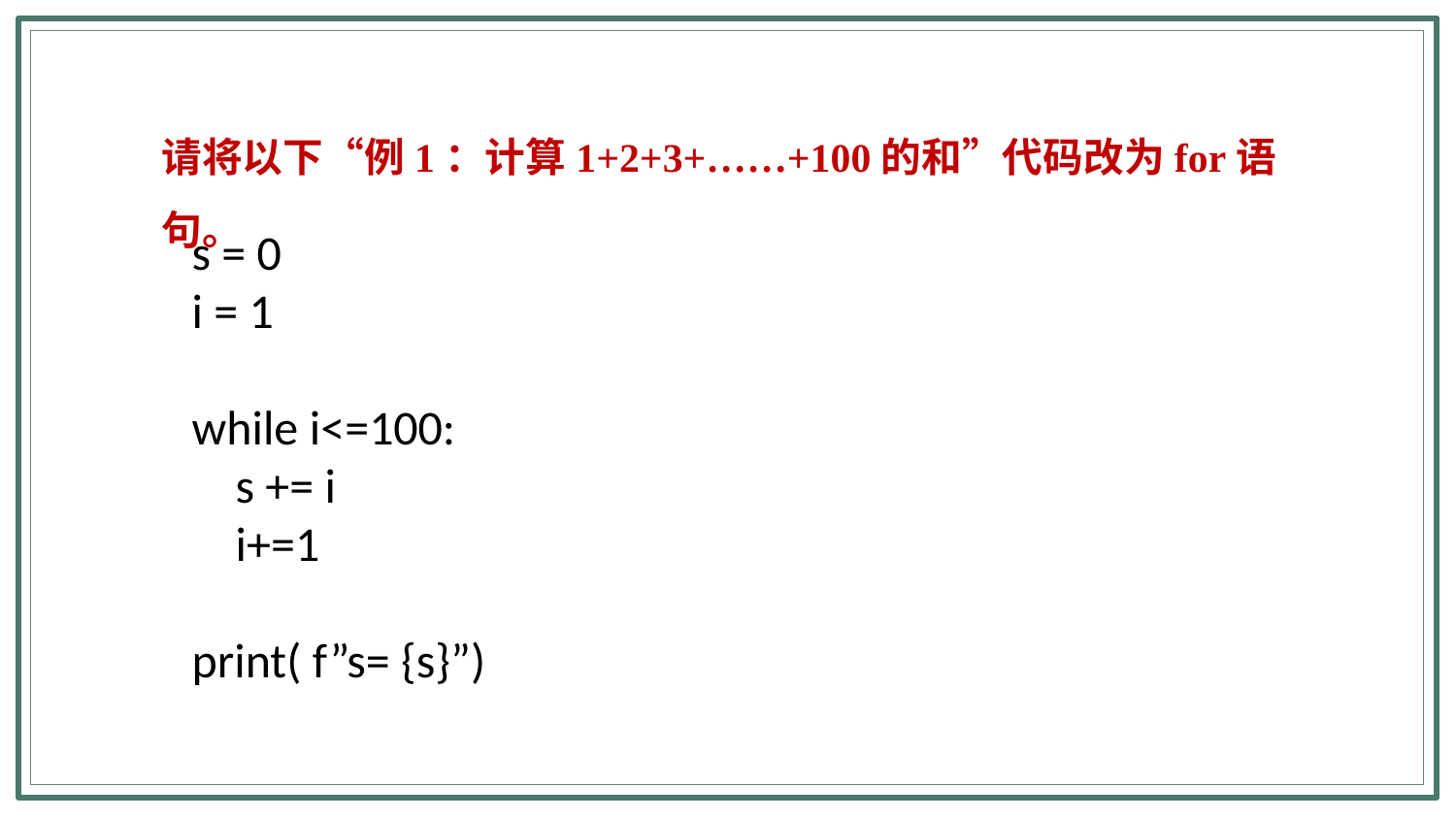

请将以下“例1：计算1+2+3+……+100的和”代码改为for语句。
s = 0
i = 1

while i<=100:
    s += i
    i+=1

print( f”s= {s}”)